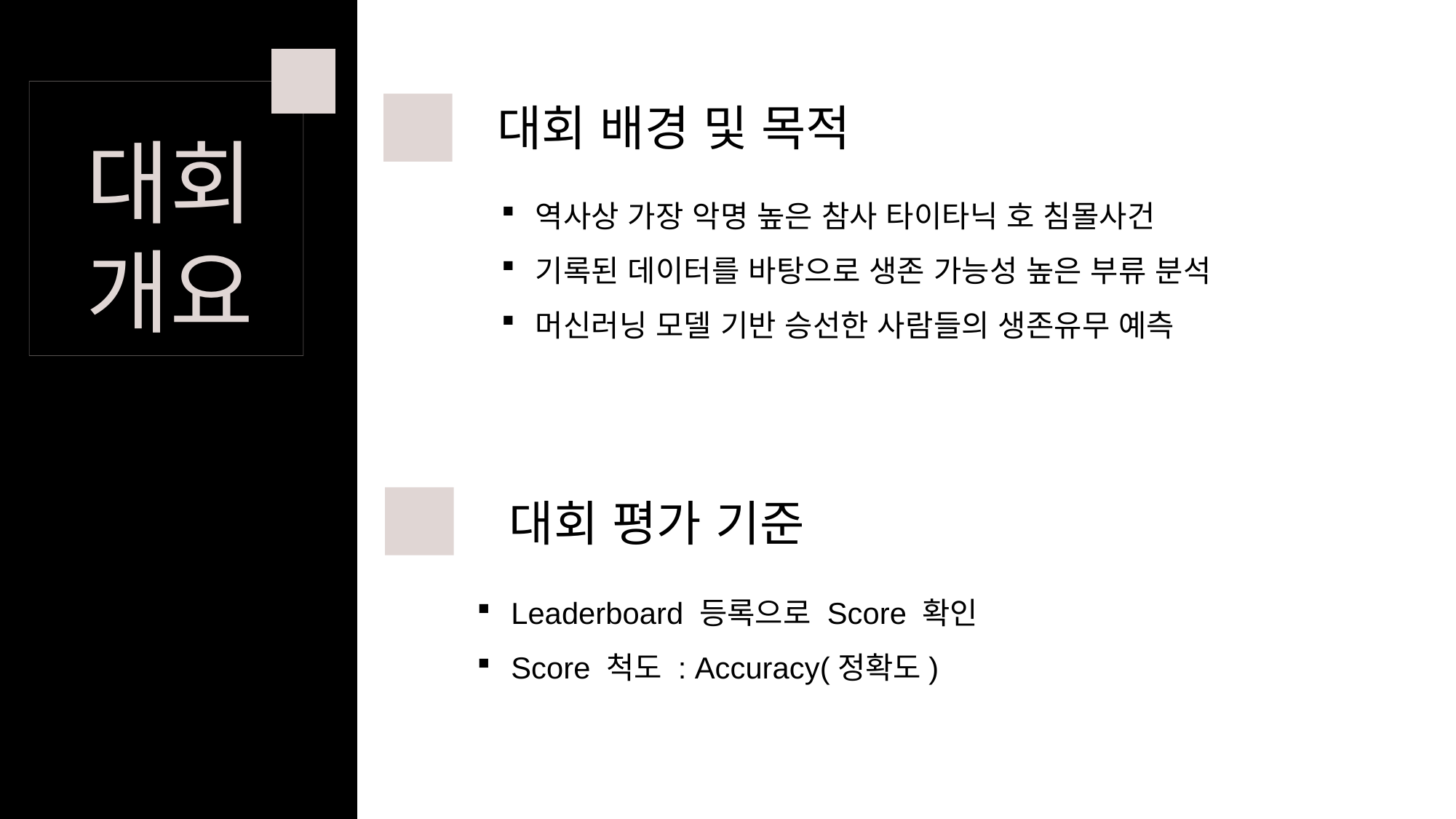

대회
개요

대회 배경 및 목적

역사상 가장 악명 높은 참사 타이타닉 호 침몰사건
기록된 데이터를 바탕으로 생존 가능성 높은 부류 분석
머신러닝 모델 기반 승선한 사람들의 생존유무 예측

대회 평가 기준
Leaderboard 등록으로 Score 확인
Score 척도 : Accuracy(정확도)